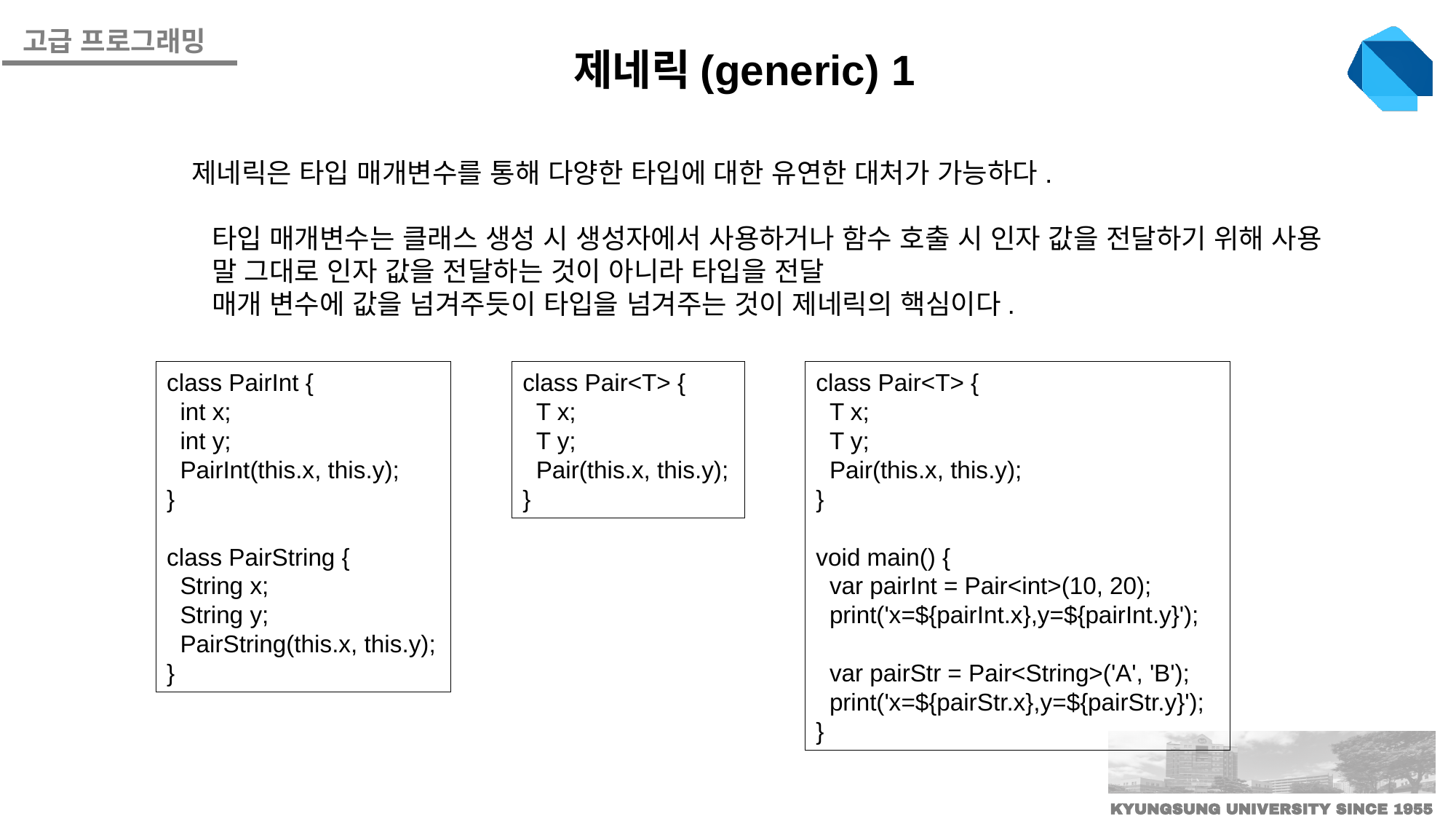

제네릭(generic) 1
제네릭은 타입 매개변수를 통해 다양한 타입에 대한 유연한 대처가 가능하다.
타입 매개변수는 클래스 생성 시 생성자에서 사용하거나 함수 호출 시 인자 값을 전달하기 위해 사용
말 그대로 인자 값을 전달하는 것이 아니라 타입을 전달
매개 변수에 값을 넘겨주듯이 타입을 넘겨주는 것이 제네릭의 핵심이다.
class PairInt {
  int x;
  int y;
  PairInt(this.x, this.y);
}

class PairString {
  String x;
  String y;
  PairString(this.x, this.y);
}
class Pair<T> {
  T x;
  T y;
  Pair(this.x, this.y);
}
class Pair<T> {
  T x;
  T y;
  Pair(this.x, this.y);
}

void main() {
  var pairInt = Pair<int>(10, 20);
  print('x=${pairInt.x},y=${pairInt.y}');

  var pairStr = Pair<String>('A', 'B');
  print('x=${pairStr.x},y=${pairStr.y}');
}